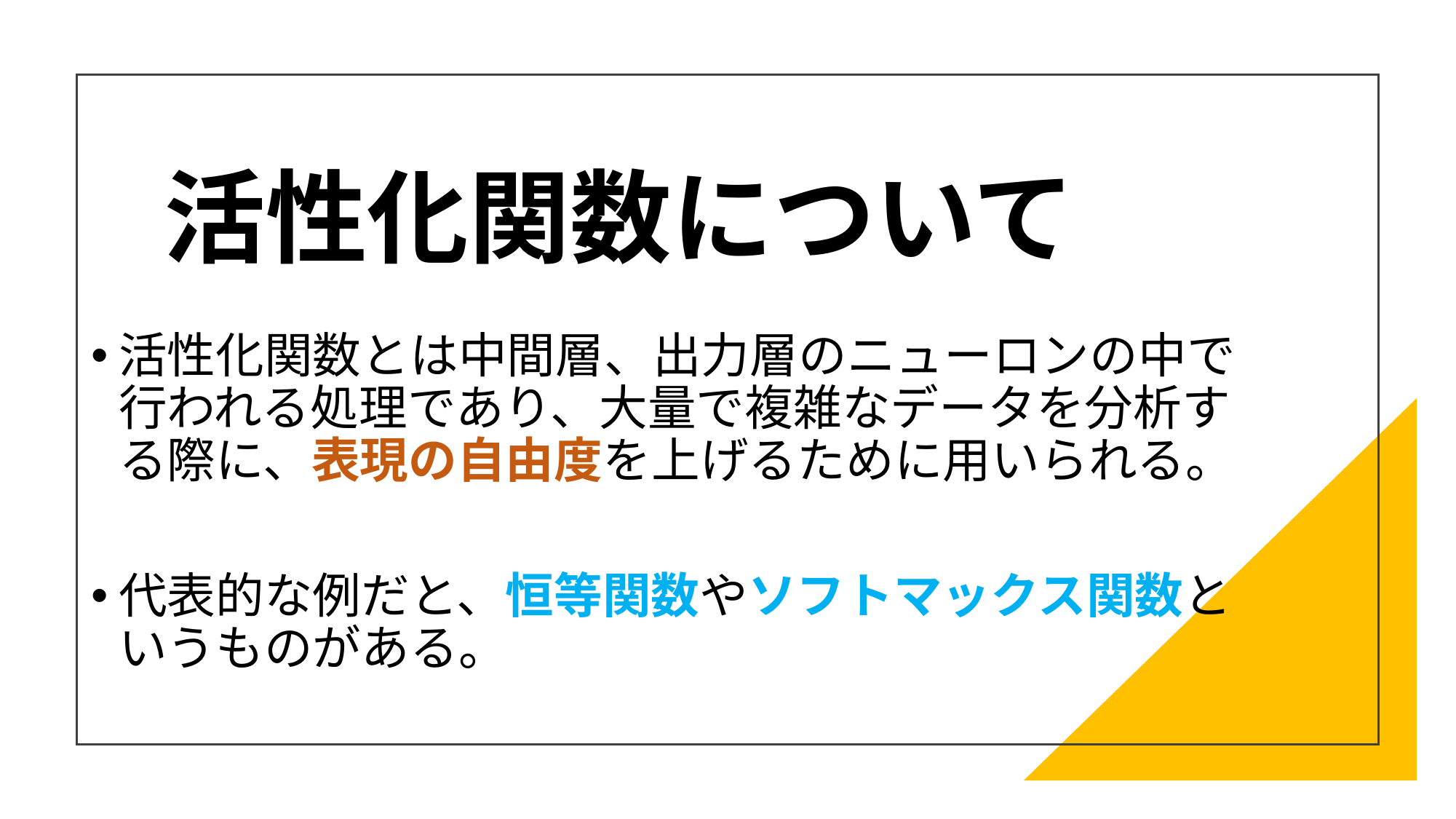

# 活性化関数について
活性化関数とは中間層、出力層のニューロンの中で行われる処理であり、大量で複雑なデータを分析する際に、表現の自由度を上げるために用いられる。

代表的な例だと、恒等関数やソフトマックス関数というものがある。